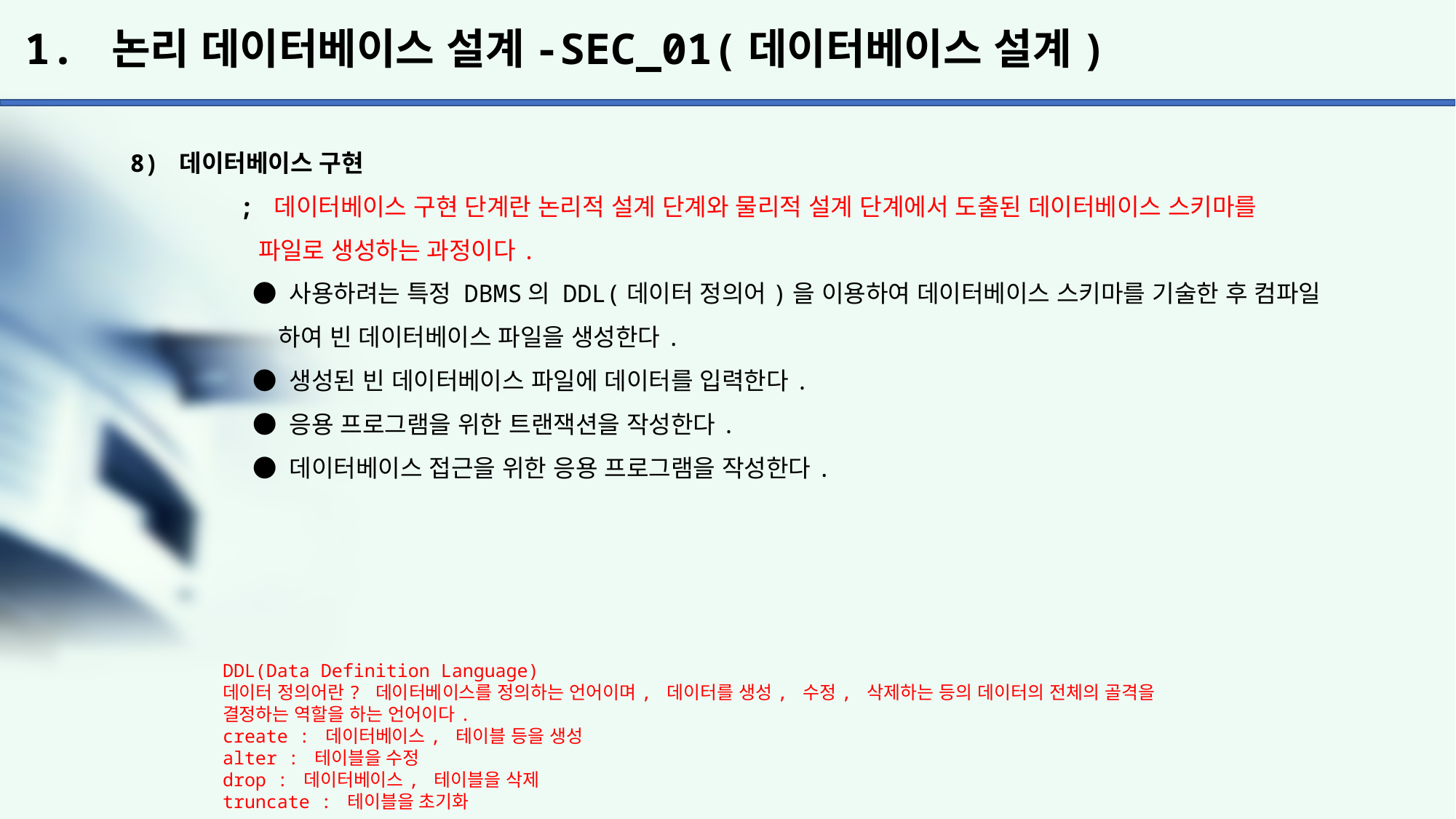

# 1. 논리 데이터베이스 설계-SEC_01(데이터베이스 설계)
8) 데이터베이스 구현
	; 데이터베이스 구현 단계란 논리적 설계 단계와 물리적 설계 단계에서 도출된 데이터베이스 스키마를
	  파일로 생성하는 과정이다.
	  ● 사용하려는 특정 DBMS의 DDL(데이터 정의어)을 이용하여 데이터베이스 스키마를 기술한 후 컴파일
	     하여 빈 데이터베이스 파일을 생성한다.
	  ● 생성된 빈 데이터베이스 파일에 데이터를 입력한다.
	  ● 응용 프로그램을 위한 트랜잭션을 작성한다.
	  ● 데이터베이스 접근을 위한 응용 프로그램을 작성한다.
DDL(Data Definition Language)
데이터 정의어란? 데이터베이스를 정의하는 언어이며, 데이터를 생성, 수정, 삭제하는 등의 데이터의 전체의 골격을 결정하는 역할을 하는 언어이다.
create : 데이터베이스, 테이블 등을 생성
alter : 테이블을 수정
drop : 데이터베이스, 테이블을 삭제
truncate : 테이블을 초기화